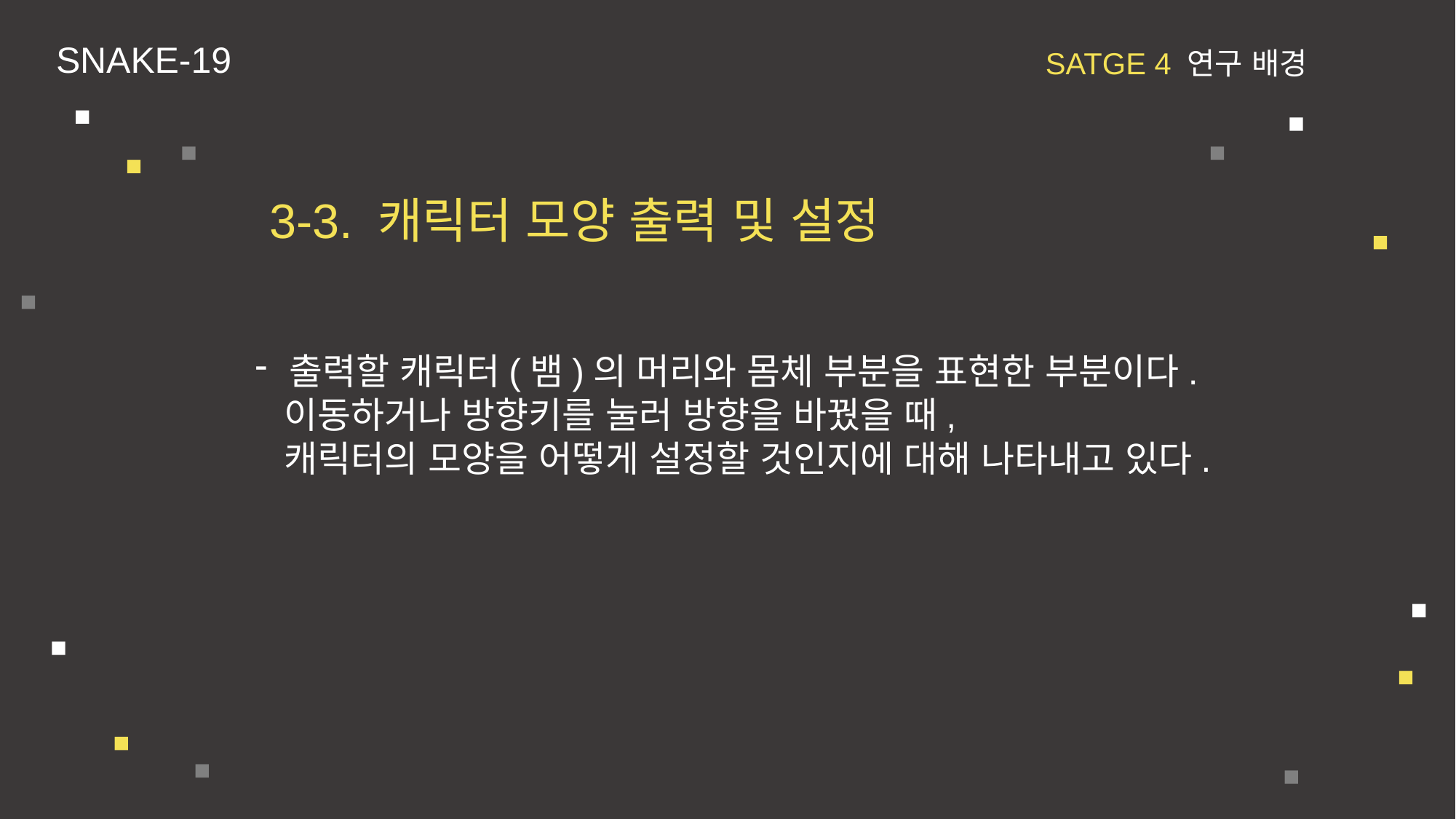

SNAKE-19
SATGE 4 연구 배경

3-3. 캐릭터 모양 출력 및 설정

출력할 캐릭터(뱀)의 머리와 몸체 부분을 표현한 부분이다.
  이동하거나 방향키를 눌러 방향을 바꿨을 때,
  캐릭터의 모양을 어떻게 설정할 것인지에 대해 나타내고 있다.